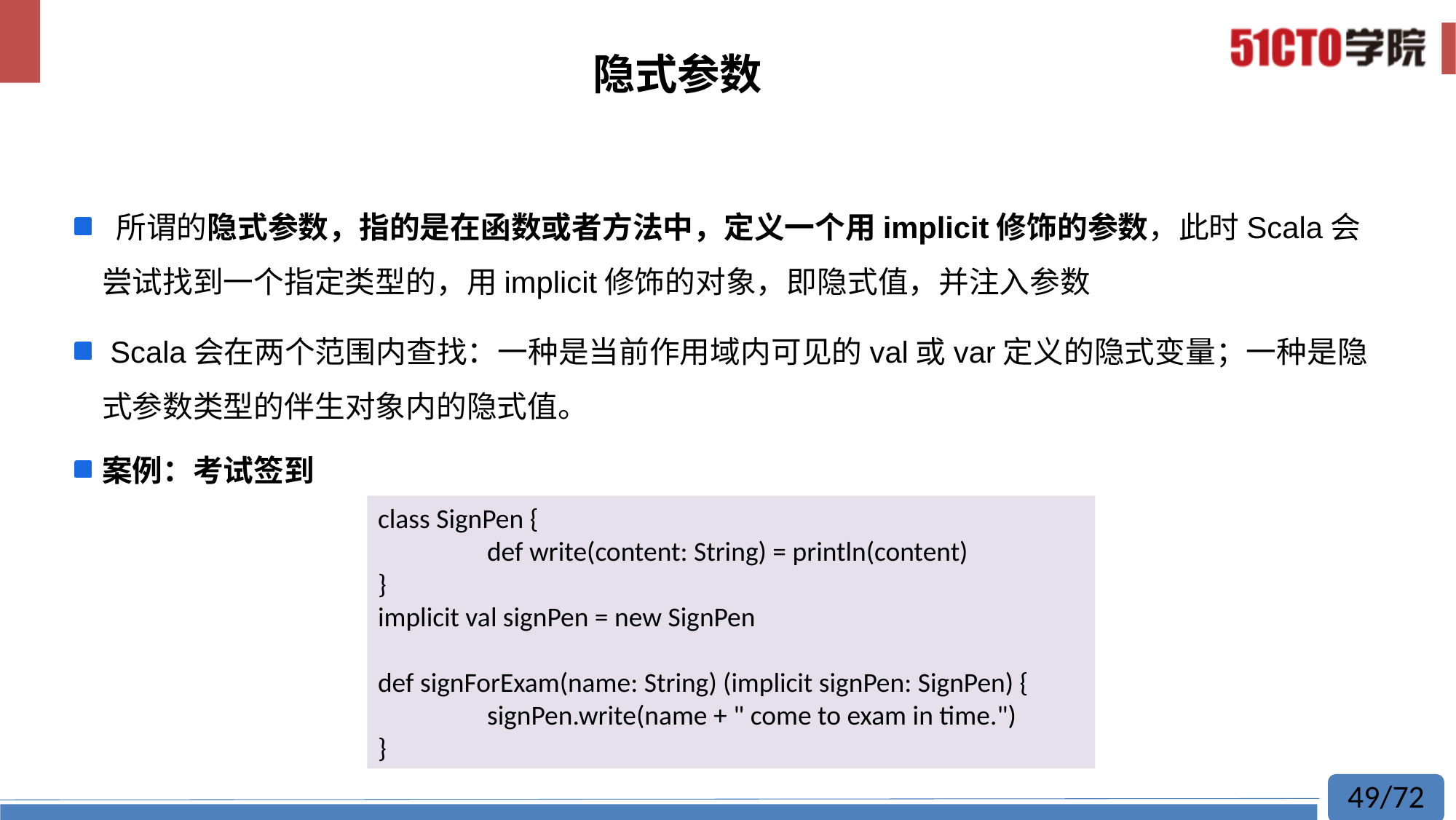

# 隐式参数
 所谓的隐式参数，指的是在函数或者方法中，定义一个用implicit修饰的参数，此时Scala会尝试找到一个指定类型的，用implicit修饰的对象，即隐式值，并注入参数
 Scala会在两个范围内查找：一种是当前作用域内可见的val或var定义的隐式变量；一种是隐式参数类型的伴生对象内的隐式值。
案例：考试签到

class SignPen {
	def write(content: String) = println(content)
}
implicit val signPen = new SignPen

def signForExam(name: String) (implicit signPen: SignPen) {
	signPen.write(name + " come to exam in time.")
}